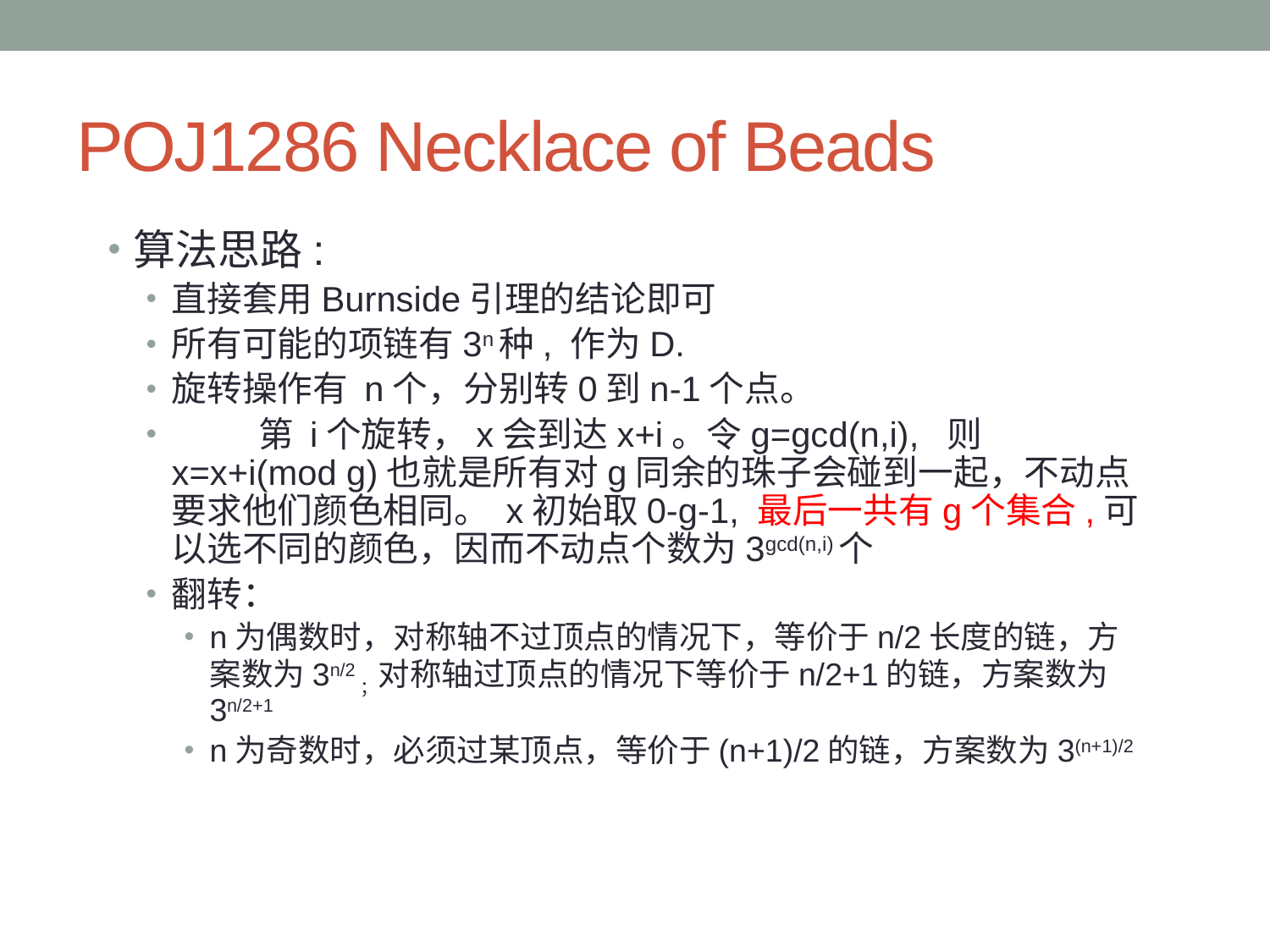

# POJ1286 Necklace of Beads
算法思路:
直接套用Burnside引理的结论即可
所有可能的项链有3n种, 作为D.
旋转操作有 n个，分别转0到n-1个点。
          第 i个旋转，x会到达x+i。令g=gcd(n,i),  则 x=x+i(mod g)也就是所有对g同余的珠子会碰到一起，不动点要求他们颜色相同。 x初始取0-g-1, 最后一共有g个集合,可以选不同的颜色，因而不动点个数为3gcd(n,i)个
翻转：
n为偶数时，对称轴不过顶点的情况下，等价于n/2长度的链，方案数为3n/2；对称轴过顶点的情况下等价于n/2+1的链，方案数为3n/2+1
n为奇数时，必须过某顶点，等价于(n+1)/2的链，方案数为3(n+1)/2